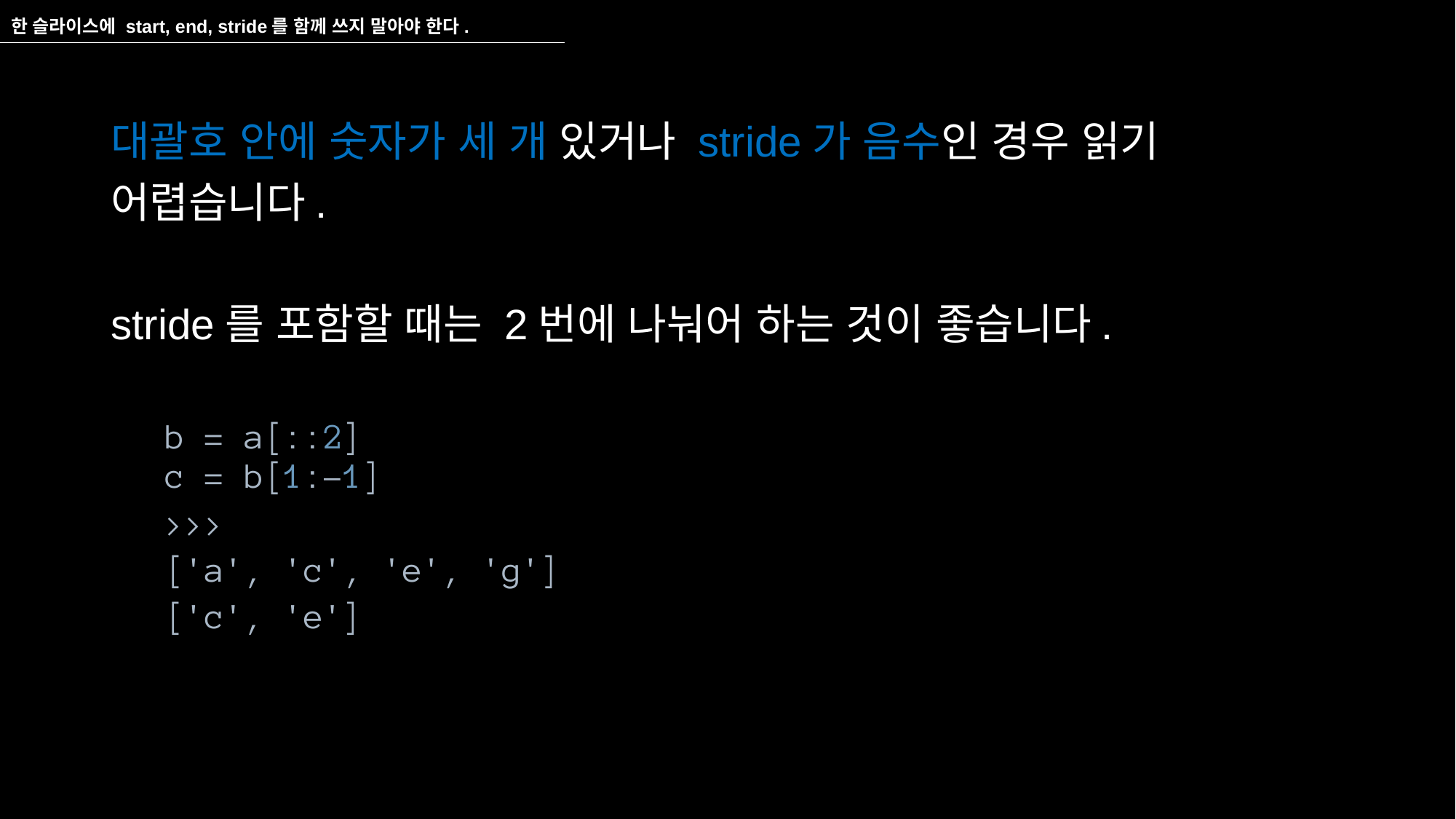

한 슬라이스에 start, end, stride를 함께 쓰지 말아야 한다.
대괄호 안에 숫자가 세 개 있거나 stride가 음수인 경우 읽기
어렵습니다.

stride를 포함할 때는 2번에 나눠어 하는 것이 좋습니다.

b = a[::2]
c = b[1:-1]
>>>
['a', 'c', 'e', 'g']
['c', 'e']